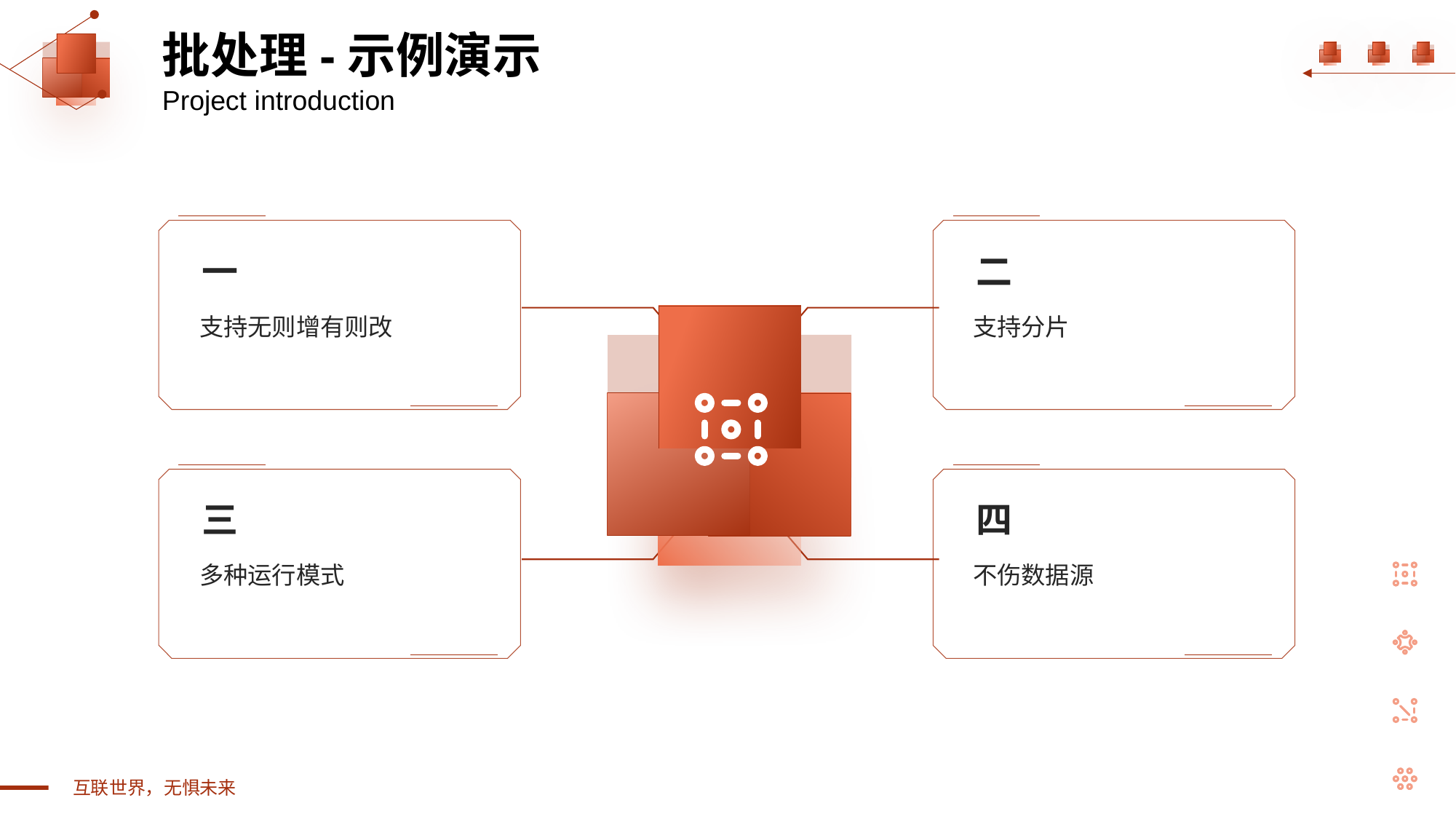

批处理-示例演示

Project introduction

一
二
支持无则增有则改
支持分片

三
四

多种运行模式
不伤数据源